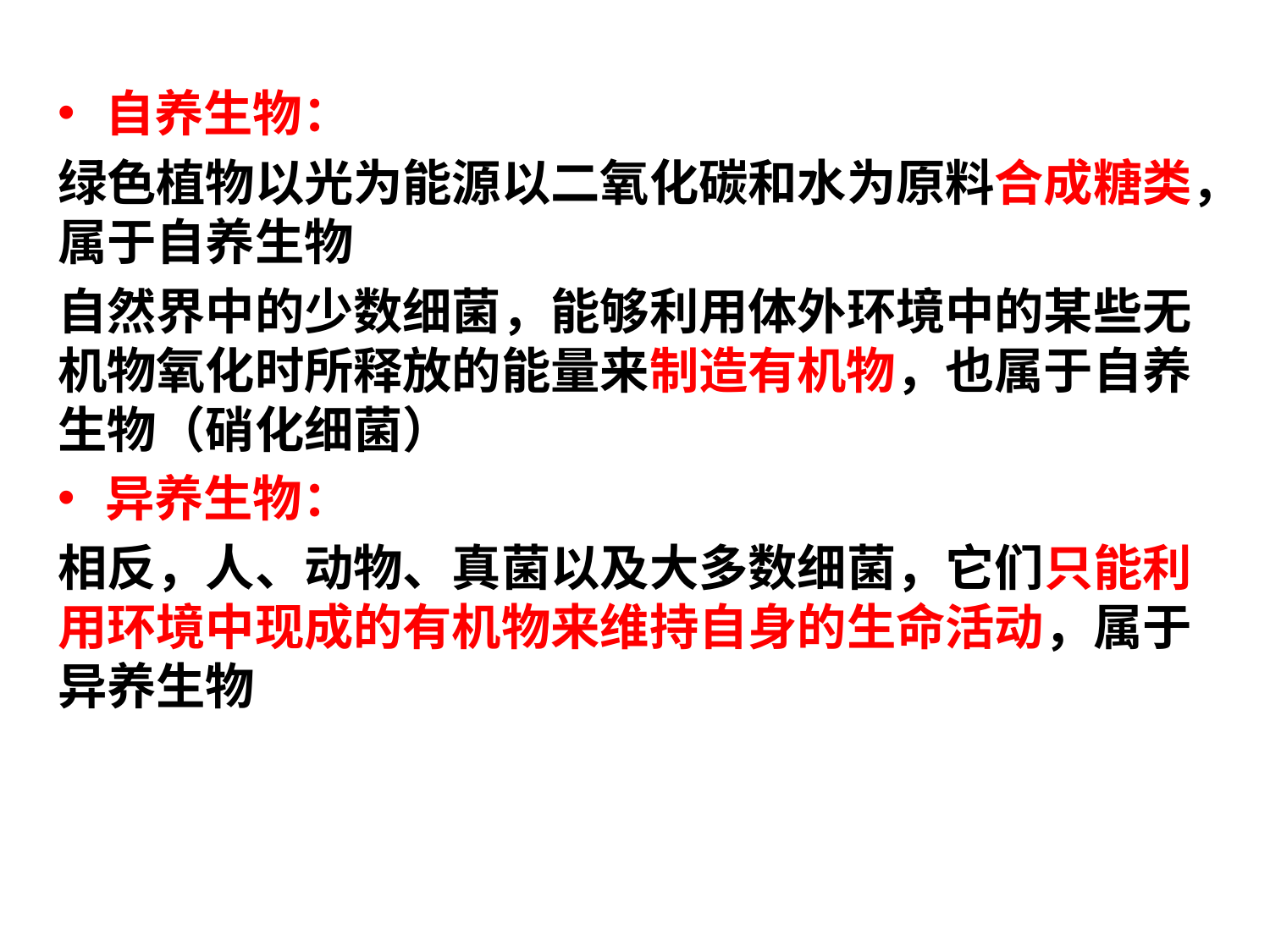

#
自养生物：
绿色植物以光为能源以二氧化碳和水为原料合成糖类，属于自养生物
自然界中的少数细菌，能够利用体外环境中的某些无机物氧化时所释放的能量来制造有机物，也属于自养生物（硝化细菌）
异养生物：
相反，人、动物、真菌以及大多数细菌，它们只能利用环境中现成的有机物来维持自身的生命活动，属于异养生物